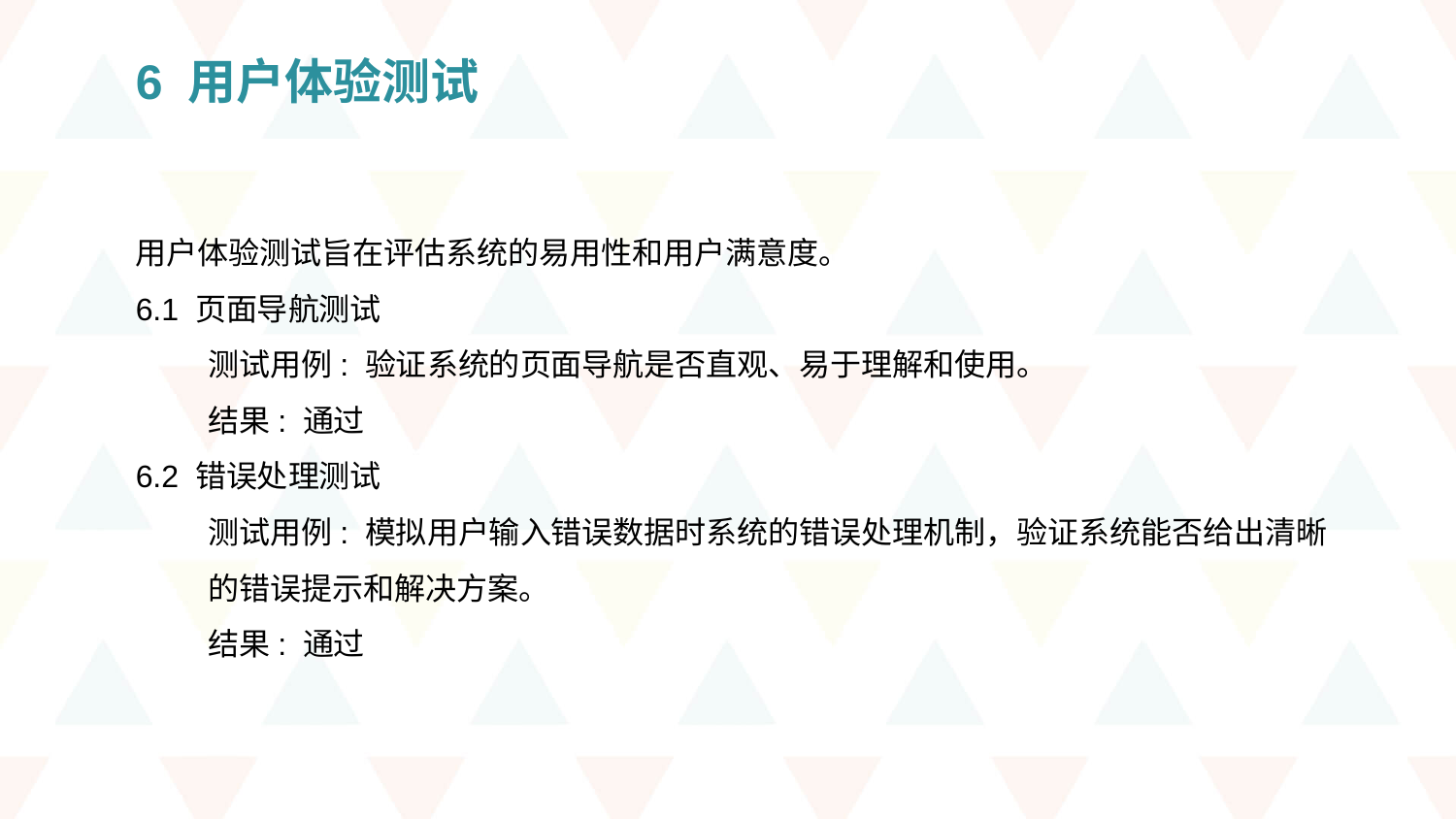

6 用户体验测试
用户体验测试旨在评估系统的易用性和用户满意度。
6.1 页面导航测试
测试用例: 验证系统的页面导航是否直观、易于理解和使用。
结果: 通过
6.2 错误处理测试
测试用例: 模拟用户输入错误数据时系统的错误处理机制，验证系统能否给出清晰的错误提示和解决方案。
结果: 通过